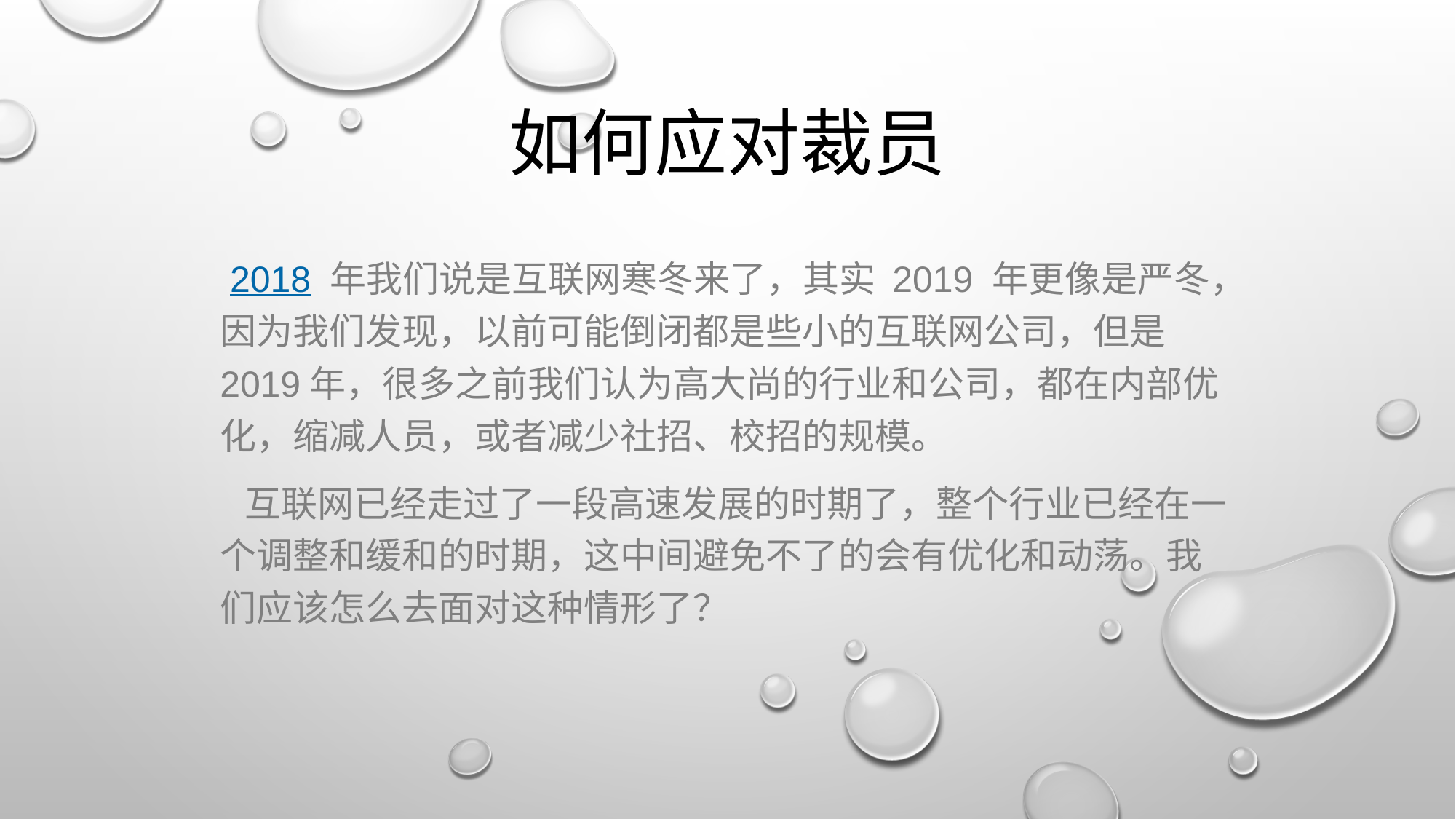

# 如何应对裁员
 2018 年我们说是互联网寒冬来了，其实 2019 年更像是严冬，因为我们发现，以前可能倒闭都是些小的互联网公司，但是2019年，很多之前我们认为高大尚的行业和公司，都在内部优化，缩减人员，或者减少社招、校招的规模。
  互联网已经走过了一段高速发展的时期了，整个行业已经在一个调整和缓和的时期，这中间避免不了的会有优化和动荡。我们应该怎么去面对这种情形了？